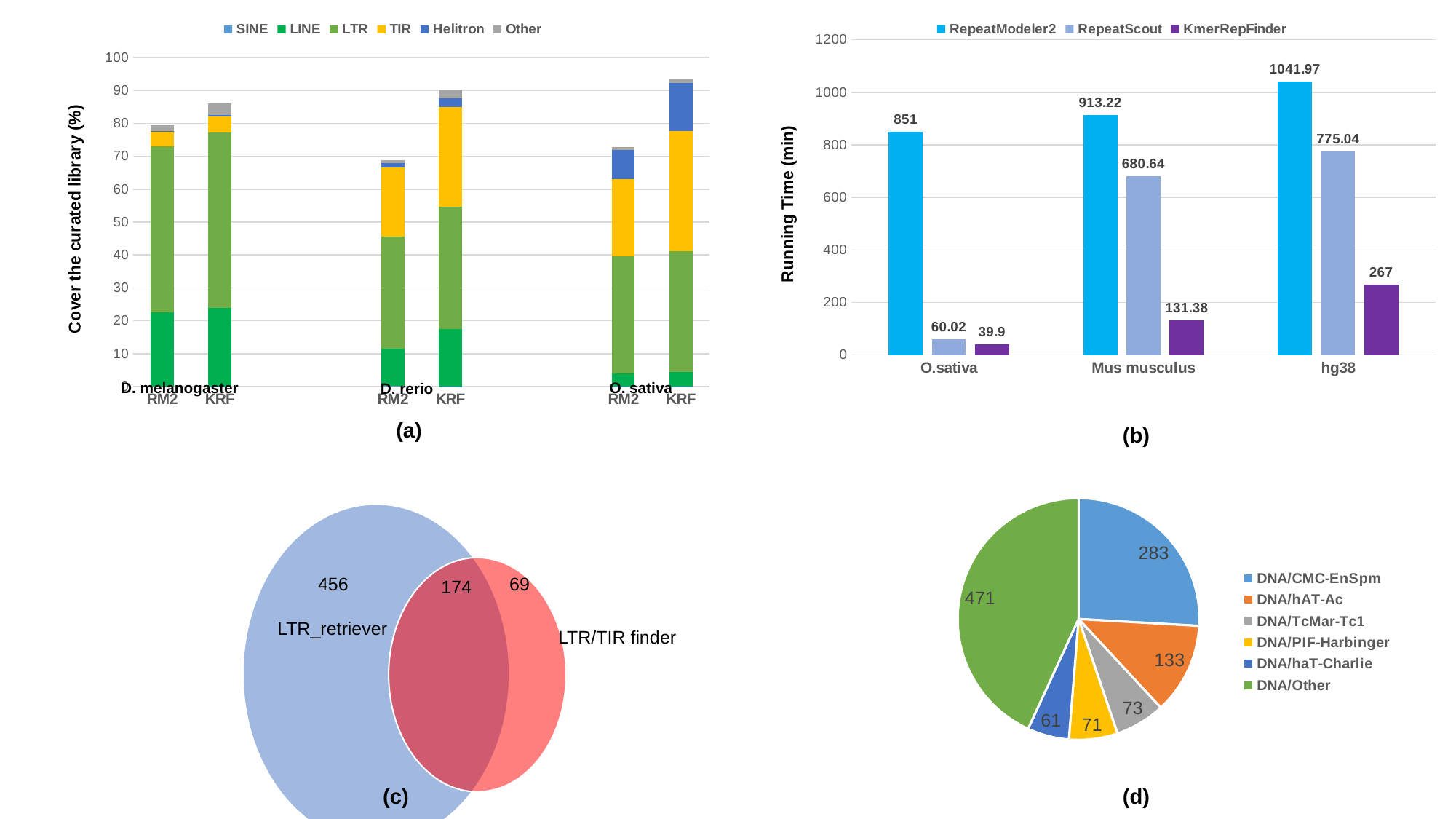

### Chart

| Category | SINE | LINE | LTR | TIR | Helitron | Other |
|---|---|---|---|---|---|---|
| RM2 | 0.0 | 22.54 | 50.58 | 4.41 | 0.04 | 1.9000000000000012 |
| KRF | 0.01 | 23.86 | 53.26 | 4.9 | 0.47 | 3.629999999999993 |
|  | None | None | None | None | None | None |
|  | None | None | None | None | None | None |
| RM2 | 0.23 | 11.17 | 34.2 | 21.09 | 1.17 | 0.9099999999999877 |
| KRF | 0.07 | 17.46 | 37.11 | 30.33 | 2.56 | 2.5300000000000034 |
|  | None | None | None | None | None | None |
|  | None | None | None | None | None | None |
| RM2 | 0.08 | 3.84 | 35.77 | 23.35 | 8.78 | 0.8999999999999932 |
| KRF | 0.03 | 4.41 | 36.67 | 36.59 | 14.59 | 1.1900000000000013 |

### Chart

| Category | RepeatModeler2 | RepeatScout | KmerRepFinder |
|---|---|---|---|
| O.sativa | 851.0 | 60.02 | 39.9 |
| Mus musculus | 913.22 | 680.64 | 131.38 |
| hg38 | 1041.97 | 775.04 | 267.0 |
D. melanogaster
O. sativa
D. rerio
(a)
(b)

### Chart

| Category | 销售额 |
|---|---|
| DNA/CMC-EnSpm | 283.0 |
| DNA/hAT-Ac | 133.0 |
| DNA/TcMar-Tc1 | 73.0 |
| DNA/PIF-Harbinger | 71.0 |
| DNA/haT-Charlie | 61.0 |
| DNA/Other | 471.0 |

456
69
174
LTR_retriever
LTR/TIR finder
(d)
(c)